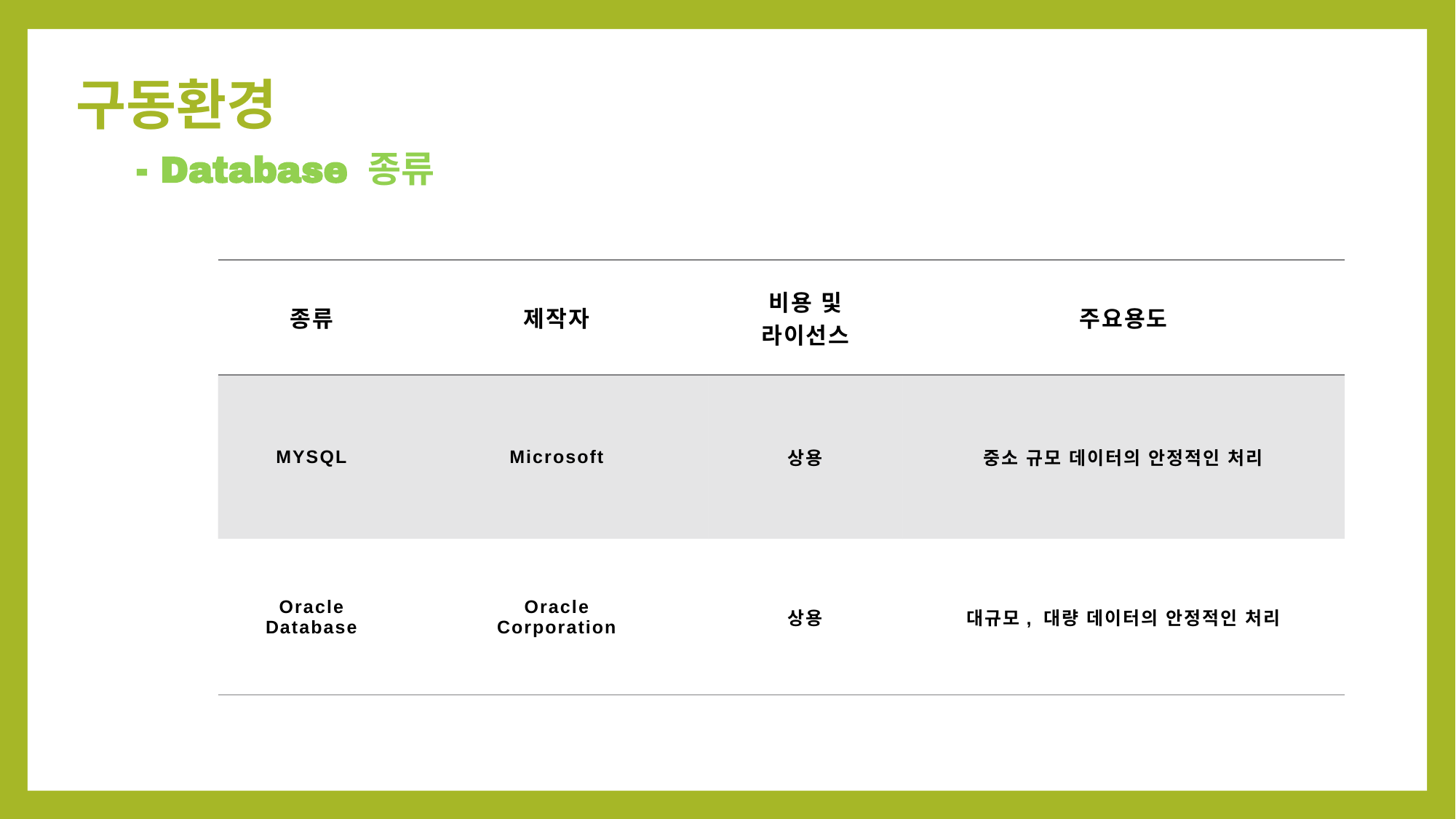

구동환경
- Database 종류
| 종류 | 제작자 | 비용 및 라이선스 | 주요용도 |
| --- | --- | --- | --- |
| MYSQL | Microsoft | 상용 | 중소 규모 데이터의 안정적인 처리 |
| Oracle Database | Oracle Corporation | 상용 | 대규모, 대량 데이터의 안정적인 처리 |